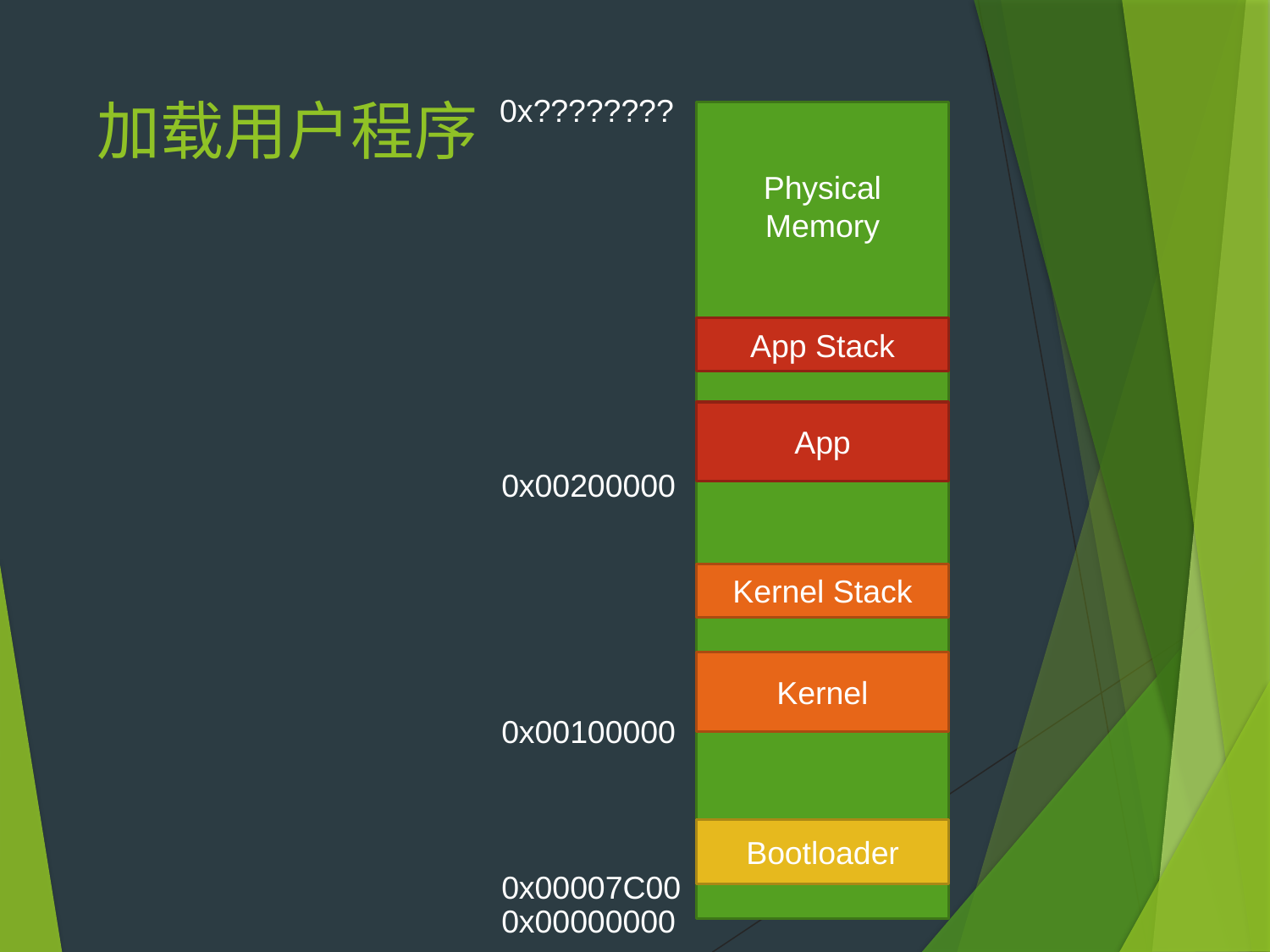

# 加载用户程序
0x????????
Physical Memory

App Stack
App
0x00200000
Kernel Stack
Kernel
0x00100000
Bootloader
0x00007C00
0x00000000